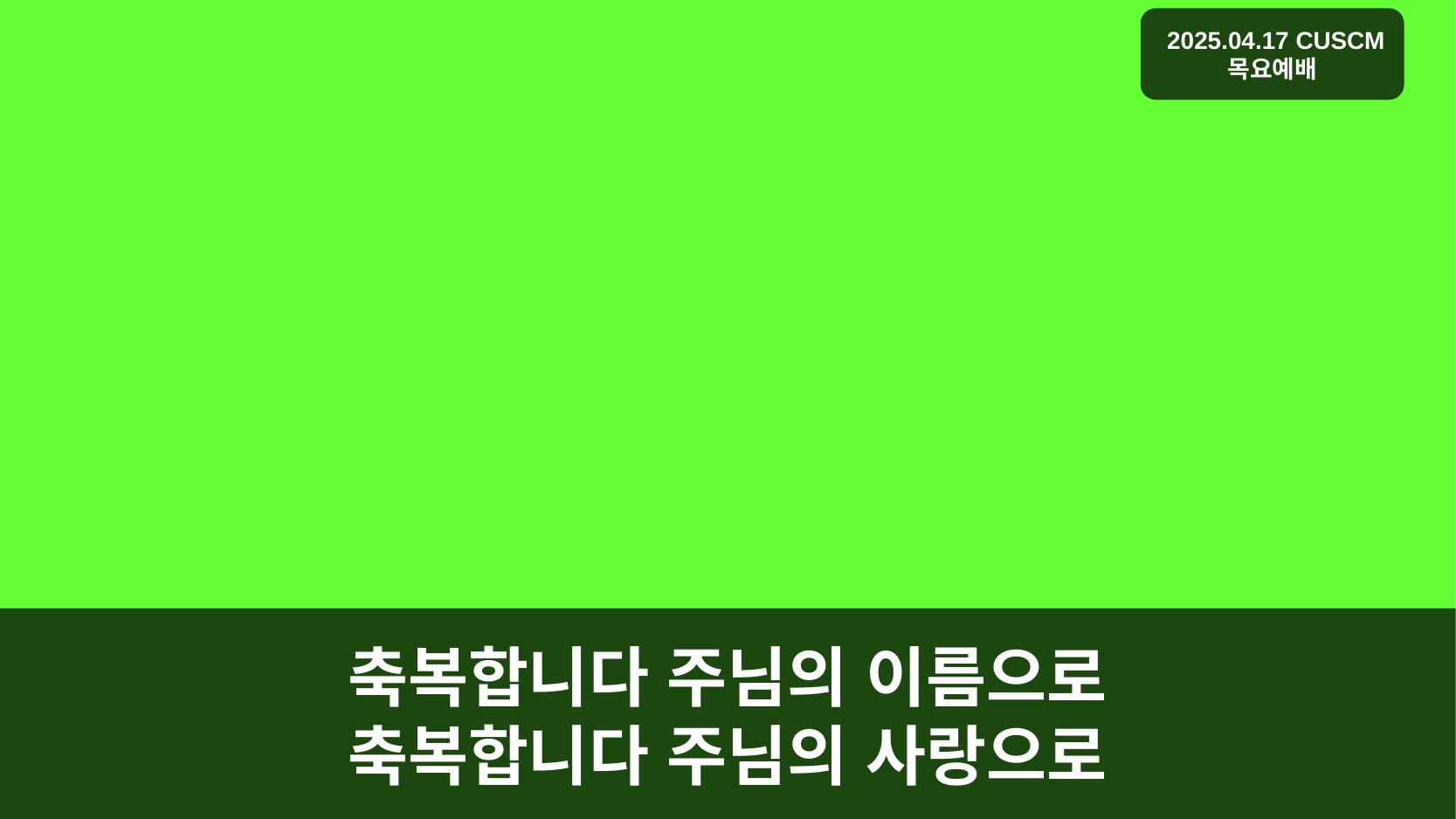

# 축복합니다 주님의 이름으로 축복합니다 주님의 사랑으로